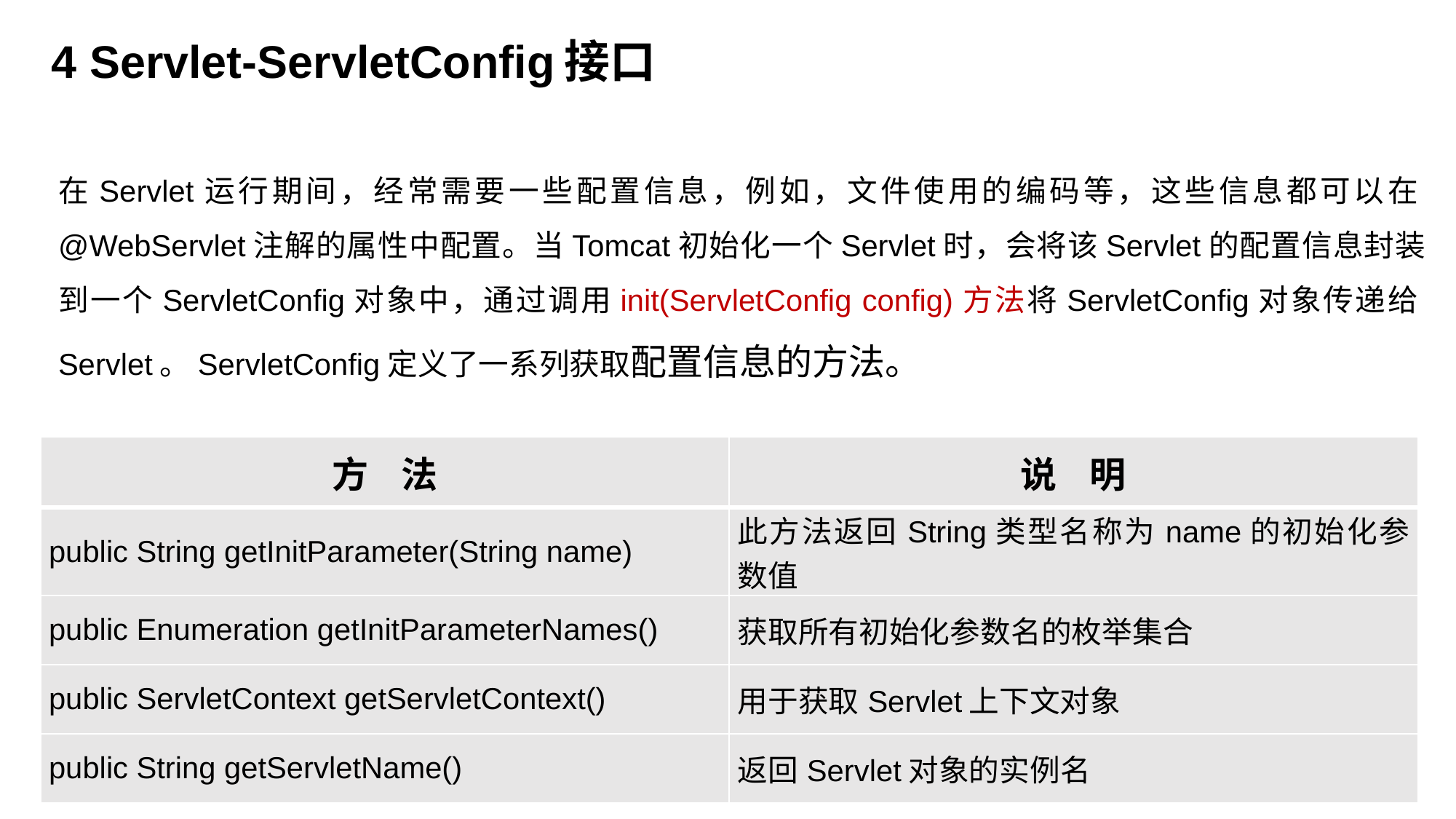

4 Servlet-ServletConfig接口
在Servlet运行期间，经常需要一些配置信息，例如，文件使用的编码等，这些信息都可以在@WebServlet注解的属性中配置。当Tomcat初始化一个Servlet时，会将该Servlet的配置信息封装到一个ServletConfig对象中，通过调用init(ServletConfig config)方法将ServletConfig对象传递给Servlet。ServletConfig定义了一系列获取配置信息的方法。
| 方 法 | 说 明 |
| --- | --- |
| public String getInitParameter(String name) | 此方法返回String类型名称为name的初始化参数值 |
| public Enumeration getInitParameterNames() | 获取所有初始化参数名的枚举集合 |
| public ServletContext getServletContext() | 用于获取Servlet上下文对象 |
| public String getServletName() | 返回Servlet对象的实例名 |